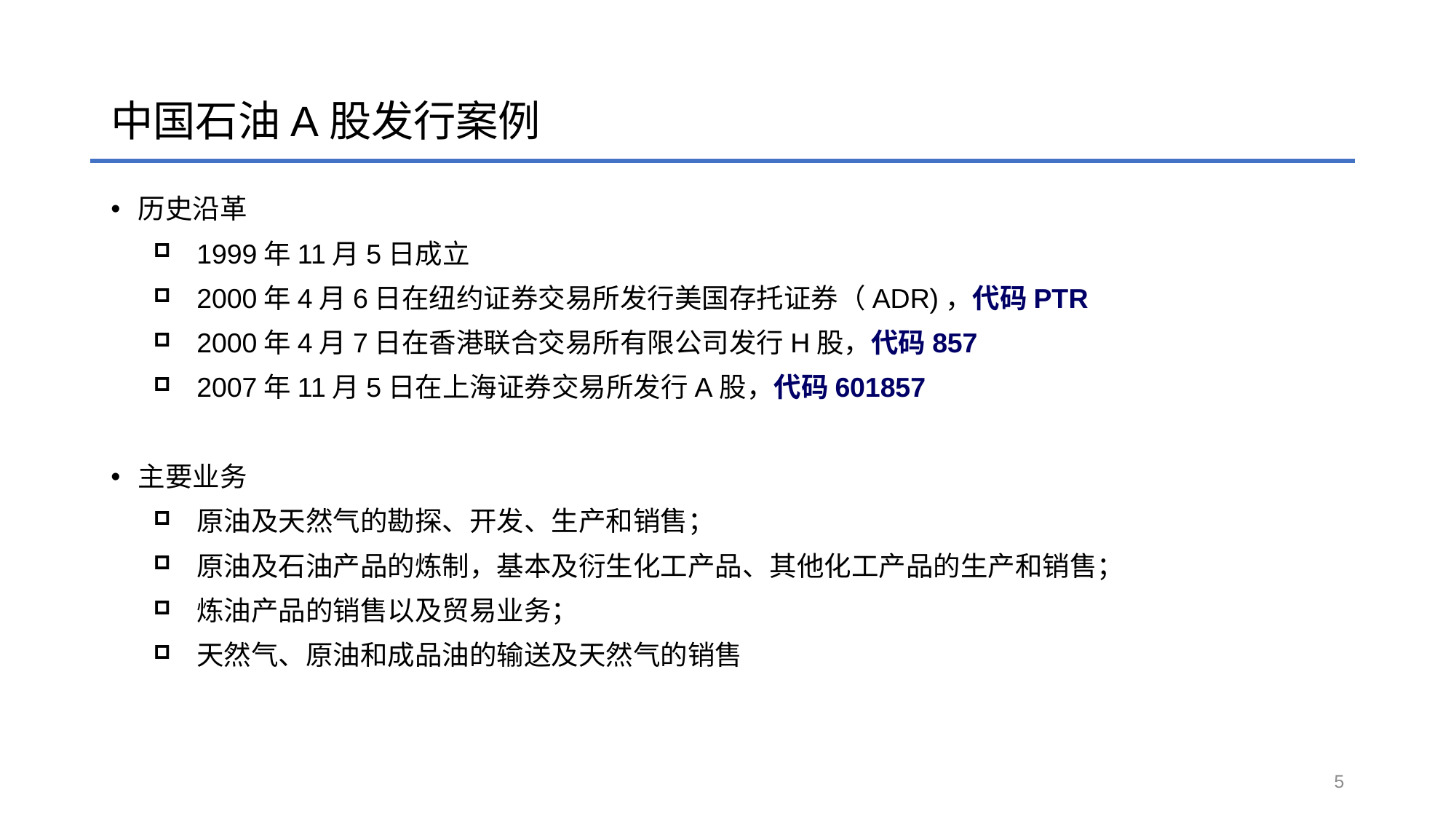

# 中国石油A股发行案例
历史沿革
1999年11月5日成立
2000年4月6日在纽约证券交易所发行美国存托证券（ADR)，代码PTR
2000年4月7日在香港联合交易所有限公司发行H股，代码857
2007年11月5日在上海证券交易所发行A股，代码601857

主要业务
原油及天然气的勘探、开发、生产和销售；
原油及石油产品的炼制，基本及衍生化工产品、其他化工产品的生产和销售；
炼油产品的销售以及贸易业务；
天然气、原油和成品油的输送及天然气的销售
5